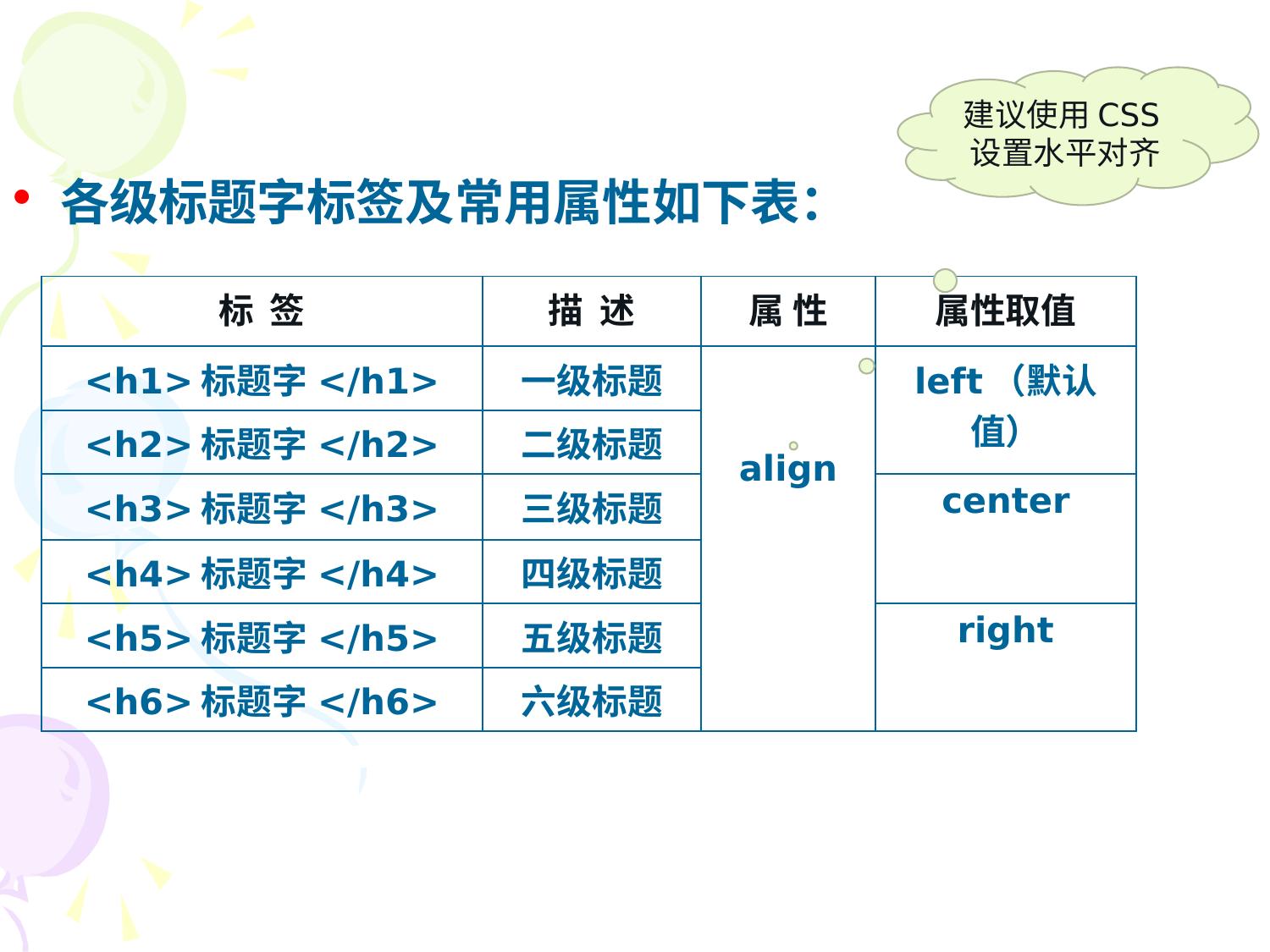

建议使用CSS设置水平对齐

各级标题字标签及常用属性如下表：
| 标 签 | 描 述 | 属 性 | 属性取值 |
| --- | --- | --- | --- |
| <h1>标题字</h1> | 一级标题 | align | left（默认值） |
| <h2>标题字</h2> | 二级标题 |  |  |
| <h3>标题字</h3> | 三级标题 |  | center |
| <h4>标题字</h4> | 四级标题 |  |  |
| <h5>标题字</h5> | 五级标题 |  | right |
| <h6>标题字</h6> | 六级标题 |  |  |